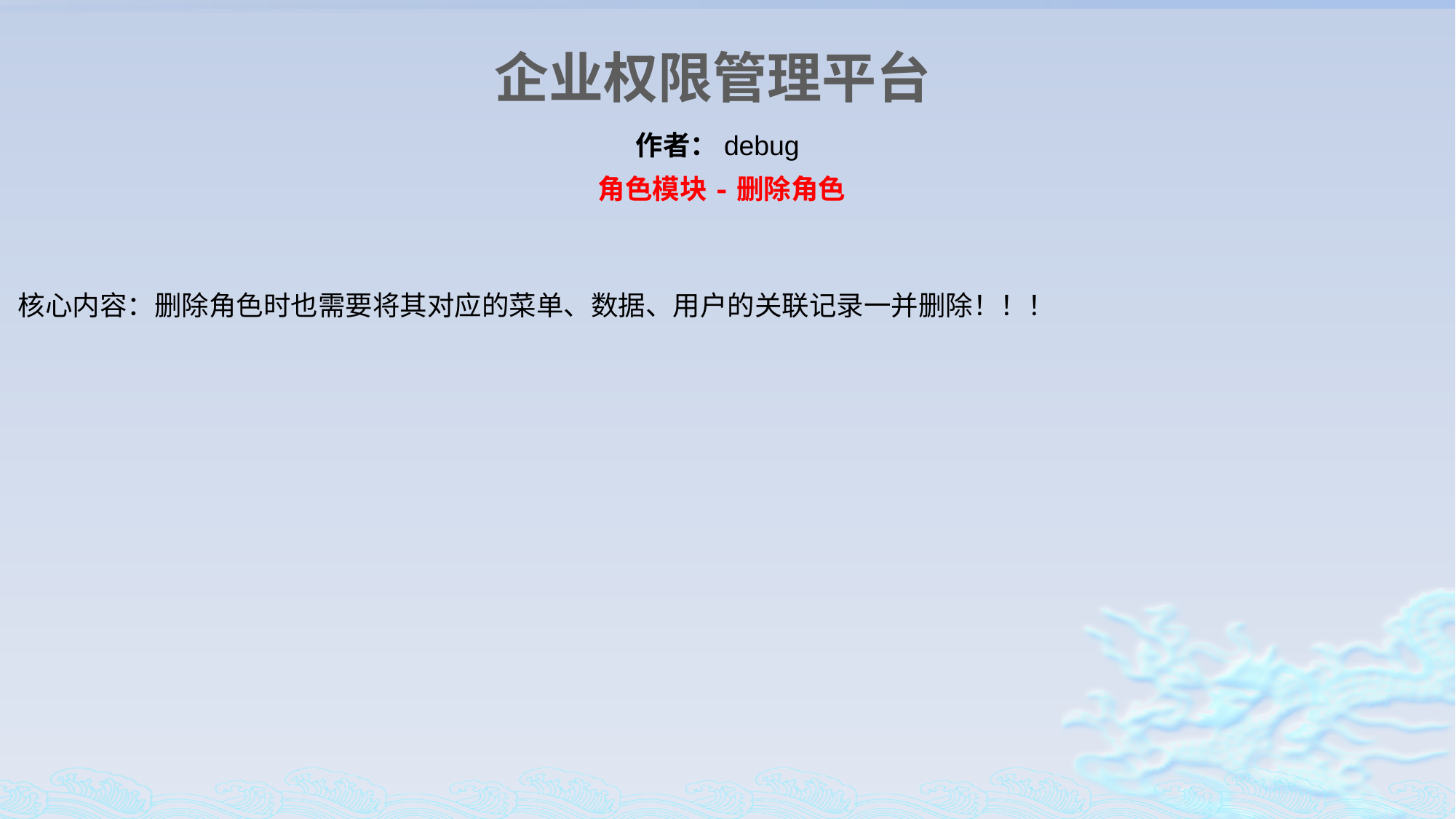

企业权限管理平台
作者：debug
角色模块-删除角色
核心内容：删除角色时也需要将其对应的菜单、数据、用户的关联记录一并删除！！！